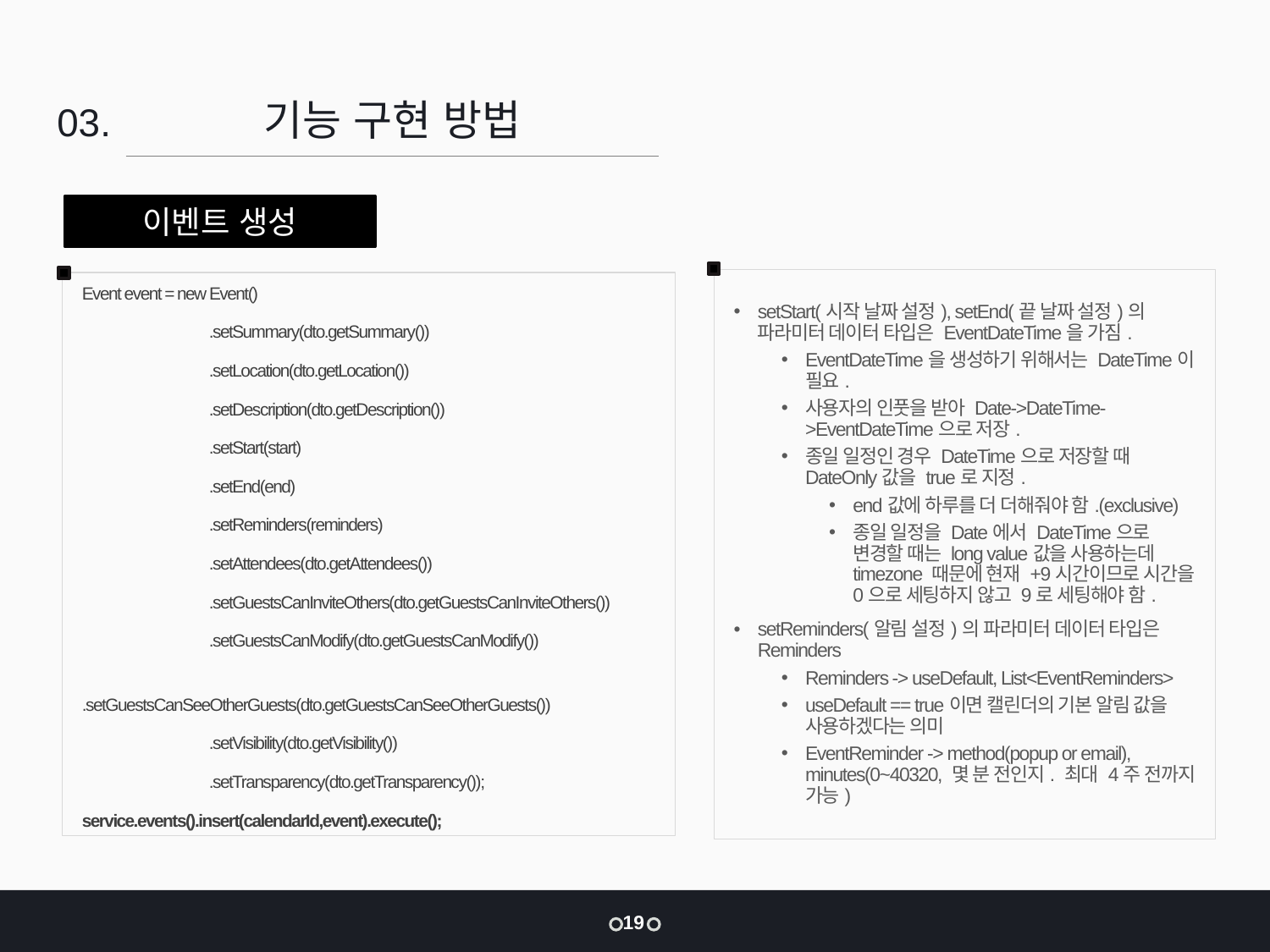

기능 구현 방법
03.
이벤트 생성

setStart(시작 날짜 설정), setEnd(끝 날짜 설정)의 파라미터 데이터 타입은 EventDateTime을 가짐.
EventDateTime을 생성하기 위해서는 DateTime이 필요.
사용자의 인풋을 받아 Date->DateTime->EventDateTime으로 저장.
종일 일정인 경우 DateTime으로 저장할 때 DateOnly값을 true로 지정.
end값에 하루를 더 더해줘야 함.(exclusive)
종일 일정을 Date에서 DateTime으로 변경할 때는 long value값을 사용하는데 timezone 때문에 현재 +9시간이므로 시간을 0으로 세팅하지 않고 9로 세팅해야 함.
setReminders(알림 설정)의 파라미터 데이터 타입은 Reminders
Reminders -> useDefault, List<EventReminders>
useDefault == true이면 캘린더의 기본 알림 값을 사용하겠다는 의미
EventReminder -> method(popup or email), minutes(0~40320, 몇 분 전인지. 최대 4주 전까지 가능)
Event event = new Event()
	.setSummary(dto.getSummary())
	.setLocation(dto.getLocation())
	.setDescription(dto.getDescription())
	.setStart(start)
	.setEnd(end)
	.setReminders(reminders)
	.setAttendees(dto.getAttendees())
	.setGuestsCanInviteOthers(dto.getGuestsCanInviteOthers())
	.setGuestsCanModify(dto.getGuestsCanModify())
	.setGuestsCanSeeOtherGuests(dto.getGuestsCanSeeOtherGuests())
	.setVisibility(dto.getVisibility())
	.setTransparency(dto.getTransparency());
service.events().insert(calendarId,event).execute();
19